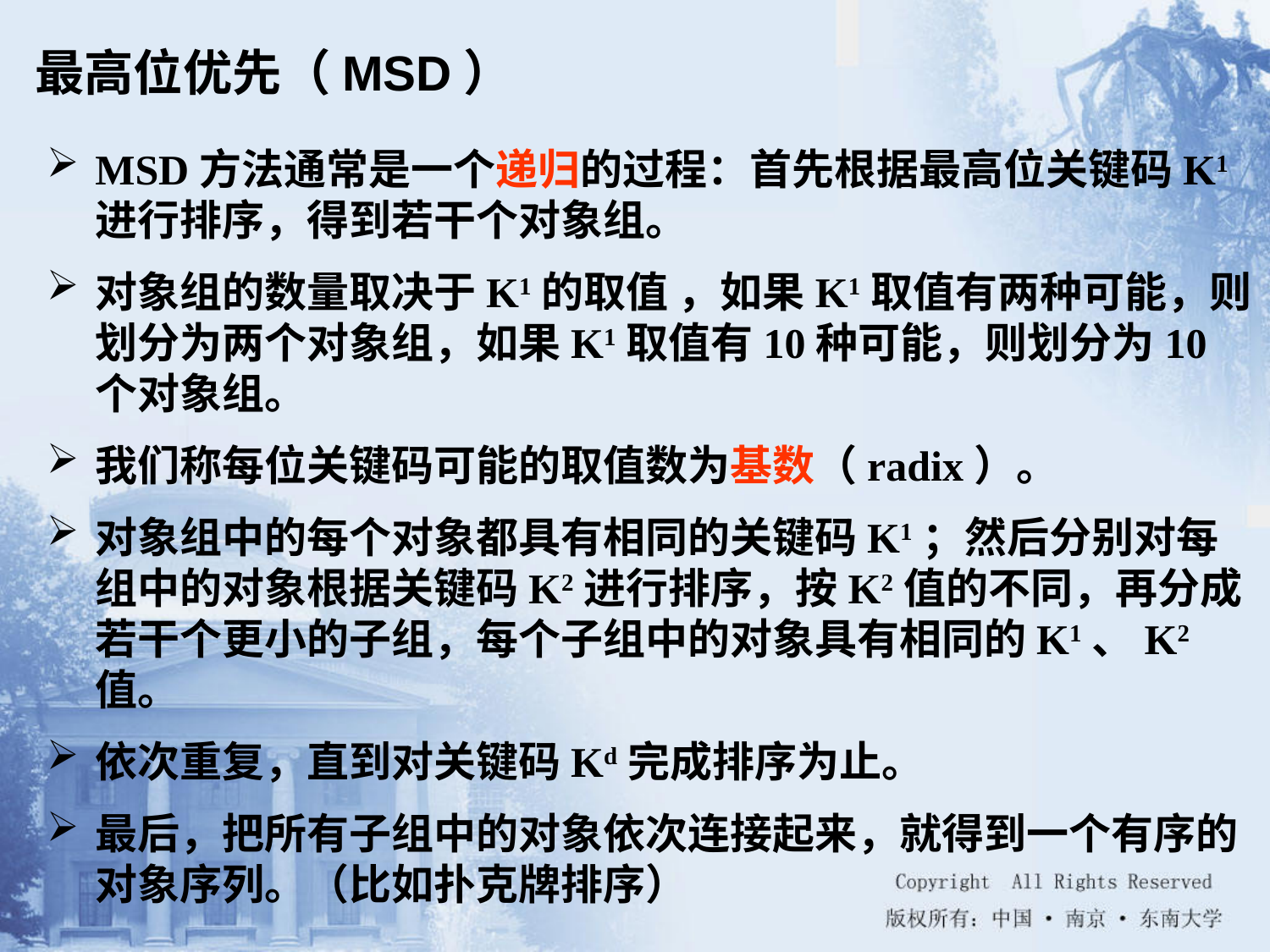

最高位优先（MSD）
MSD方法通常是一个递归的过程：首先根据最高位关键码K1进行排序，得到若干个对象组。
对象组的数量取决于K1的取值 ，如果K1取值有两种可能，则划分为两个对象组，如果K1取值有10种可能，则划分为10个对象组。
我们称每位关键码可能的取值数为基数（radix）。
对象组中的每个对象都具有相同的关键码K1；然后分别对每组中的对象根据关键码K2进行排序，按K2值的不同，再分成若干个更小的子组，每个子组中的对象具有相同的K1、K2值。
依次重复，直到对关键码Kd完成排序为止。
最后，把所有子组中的对象依次连接起来，就得到一个有序的对象序列。（比如扑克牌排序）